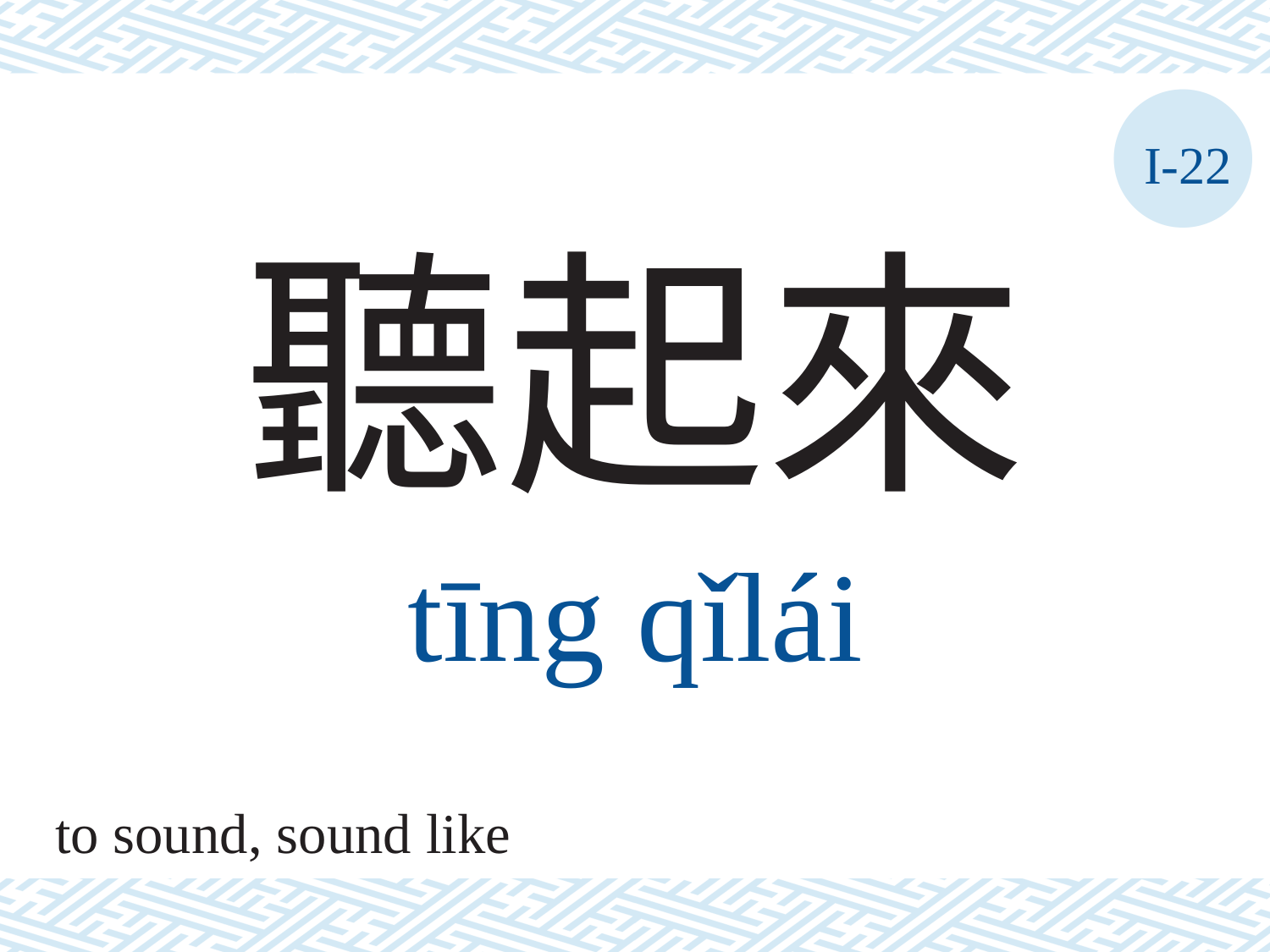

I-22
聽起來
tīng	qǐlái
to sound, sound like